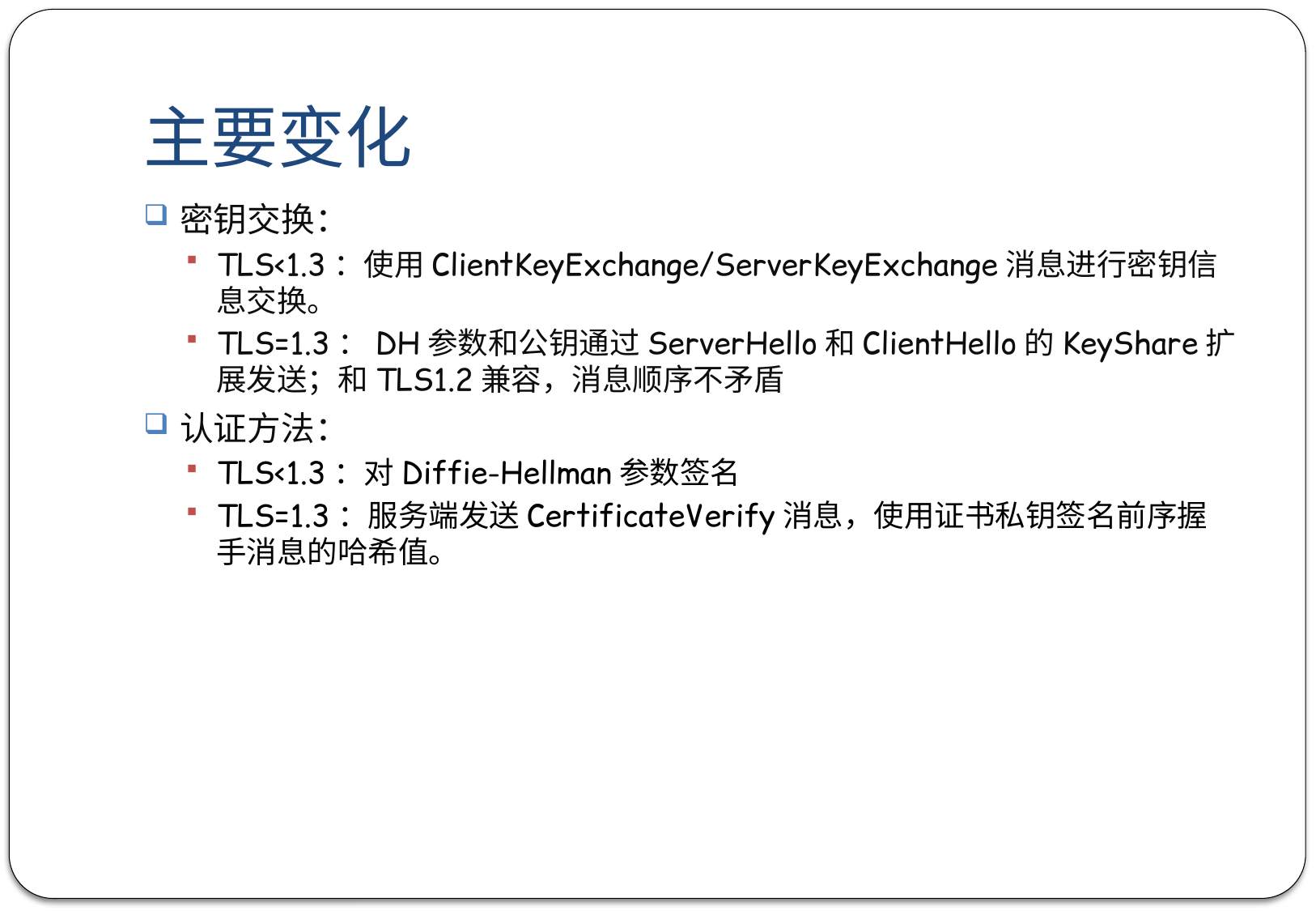

# 主要变化
密钥交换：
TLS<1.3：使用ClientKeyExchange/ServerKeyExchange消息进行密钥信息交换。
TLS=1.3：DH参数和公钥通过ServerHello和ClientHello的KeyShare扩展发送；和TLS1.2兼容，消息顺序不矛盾
认证方法：
TLS<1.3：对Diffie-Hellman参数签名
TLS=1.3：服务端发送CertificateVerify消息，使用证书私钥签名前序握手消息的哈希值。